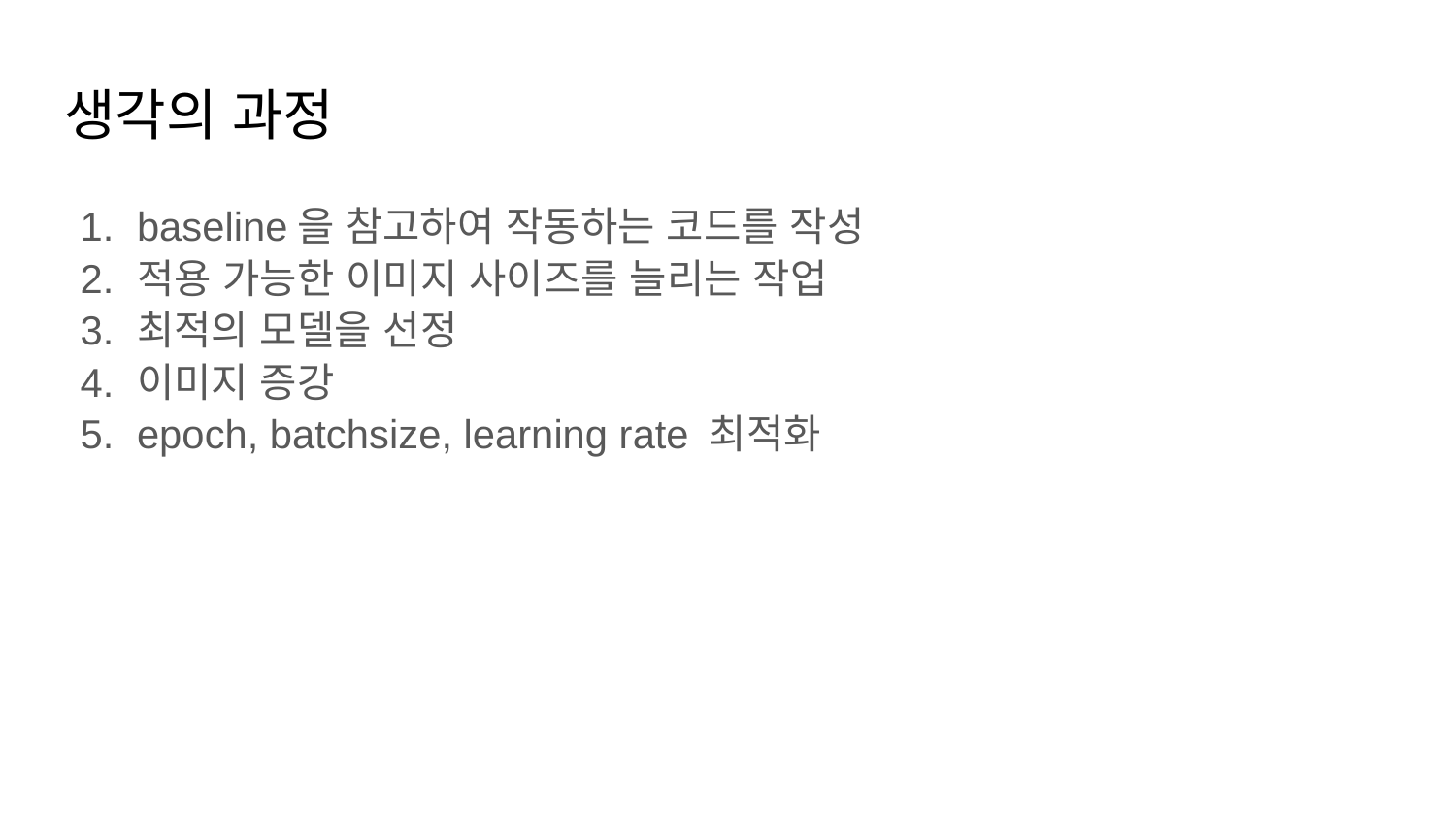

# 생각의 과정
baseline을 참고하여 작동하는 코드를 작성
적용 가능한 이미지 사이즈를 늘리는 작업
최적의 모델을 선정
이미지 증강
epoch, batchsize, learning rate 최적화